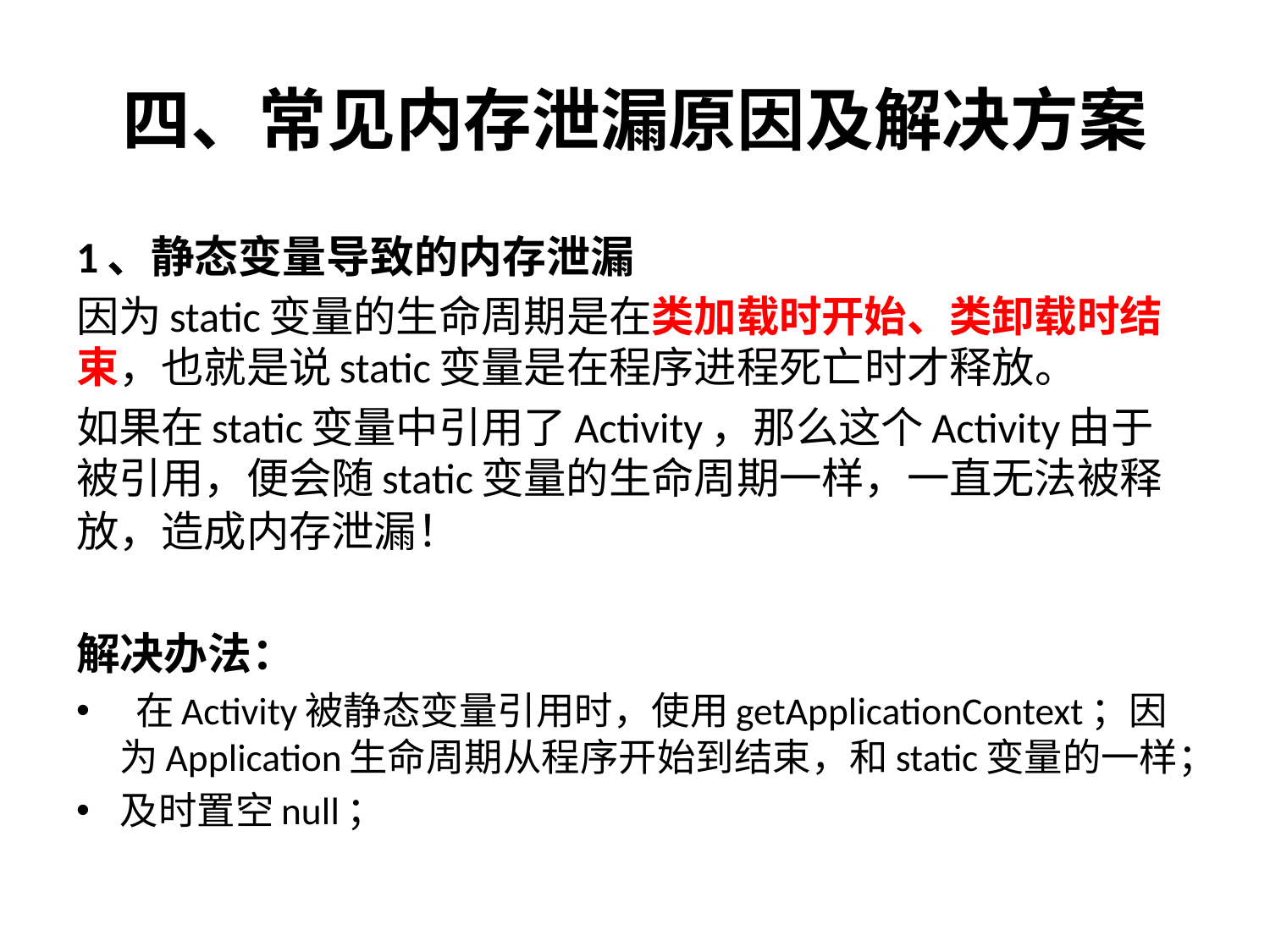

# 四、常见内存泄漏原因及解决方案
1、静态变量导致的内存泄漏
因为static变量的生命周期是在类加载时开始、类卸载时结束，也就是说static变量是在程序进程死亡时才释放。
如果在static变量中引用了Activity，那么这个Activity由于被引用，便会随static变量的生命周期一样，一直无法被释放，造成内存泄漏！

解决办法：
 在Activity被静态变量引用时，使用getApplicationContext；因为Application生命周期从程序开始到结束，和static变量的一样；
及时置空null；